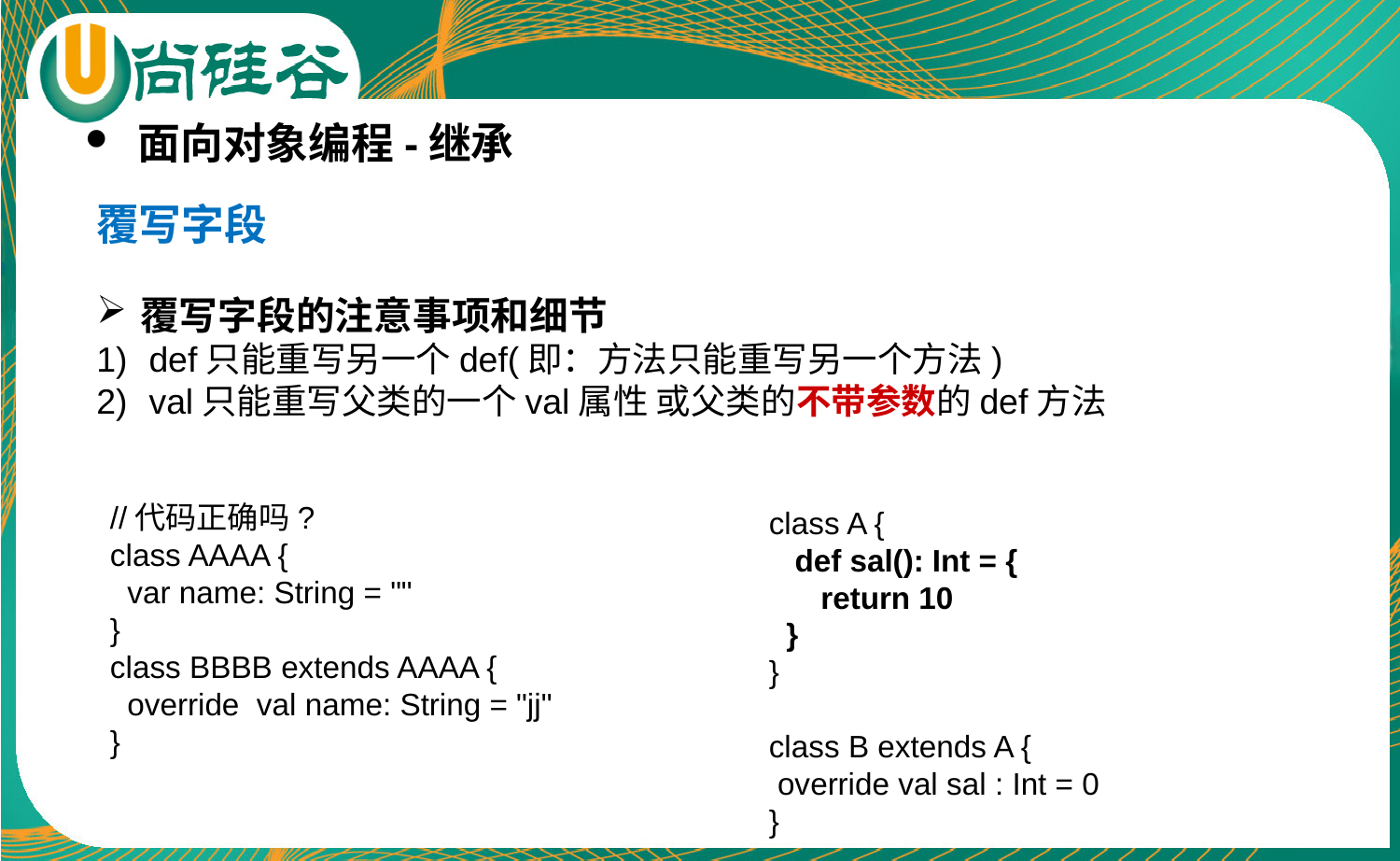

面向对象编程-继承

覆写字段

覆写字段的注意事项和细节
def只能重写另一个def(即：方法只能重写另一个方法)
val只能重写父类的一个val属性 或父类的不带参数的def方法
//代码正确吗?
class AAAA {
  var name: String = ""
}
class BBBB extends AAAA {
  override  val name: String = "jj"
}

class A {
   def sal(): Int = {
      return 10
  }
}

class B extends A {
 override val sal : Int = 0
}